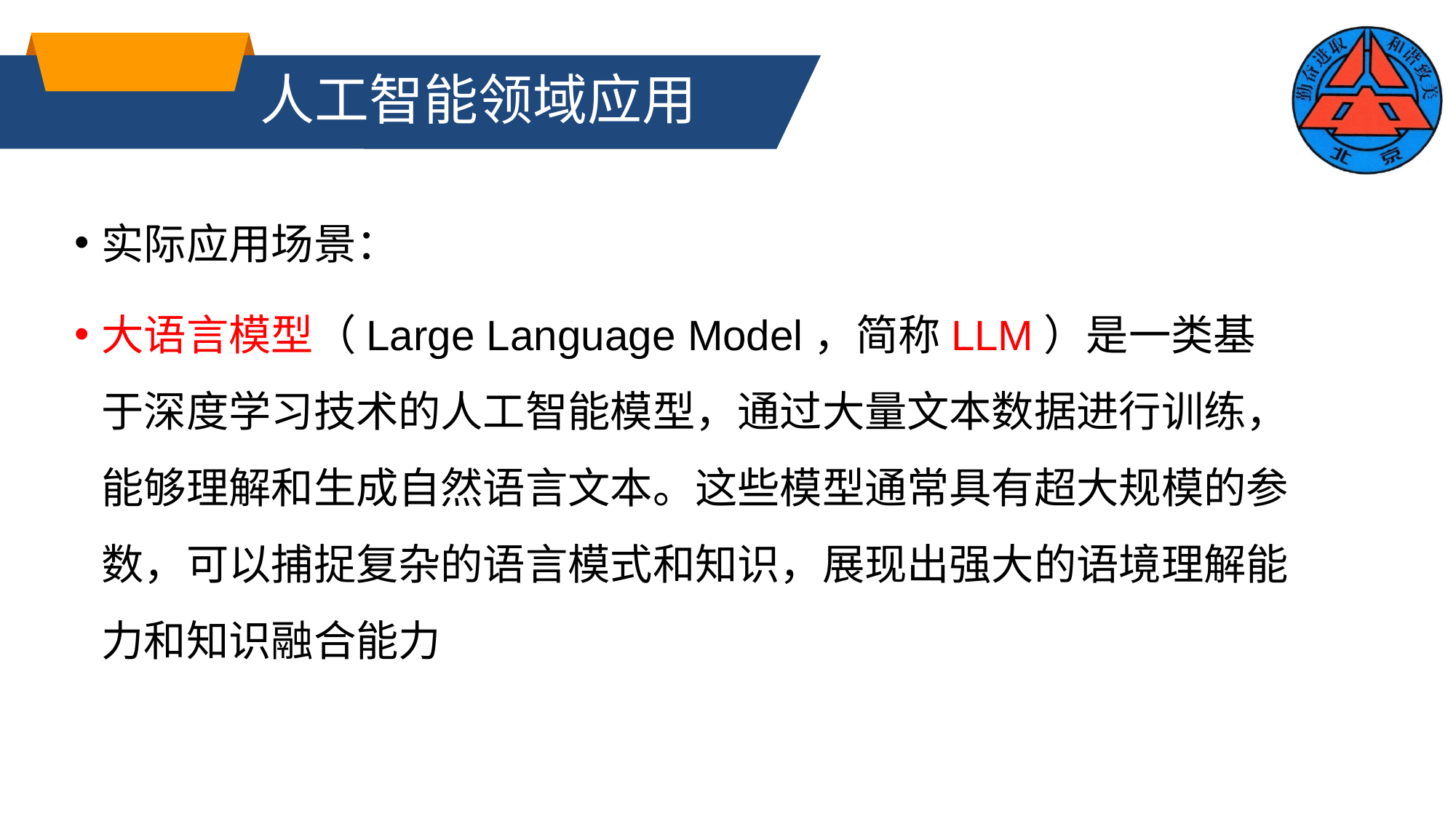

# 人工智能领域应用
实际应用场景：
大语言模型（Large Language Model，简称LLM）是一类基于深度学习技术的人工智能模型，通过大量文本数据进行训练，能够理解和生成自然语言文本。这些模型通常具有超大规模的参数，可以捕捉复杂的语言模式和知识，展现出强大的语境理解能力和知识融合能力